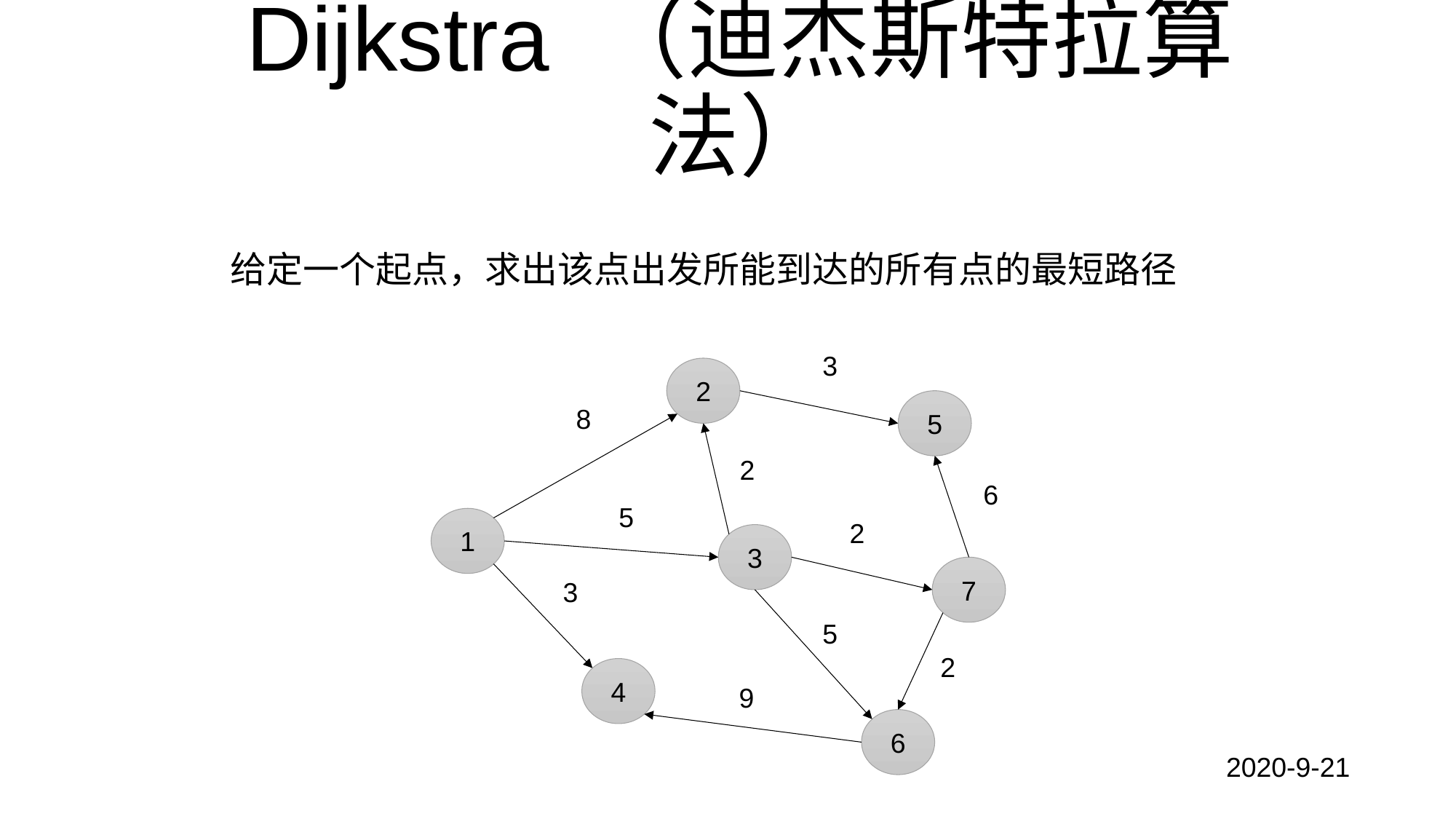

# Dijkstra （迪杰斯特拉算法）
给定一个起点，求出该点出发所能到达的所有点的最短路径
3
2
5
8
2
6
5
1
2
3
7
3
5
2
4
9
6
2020-9-21